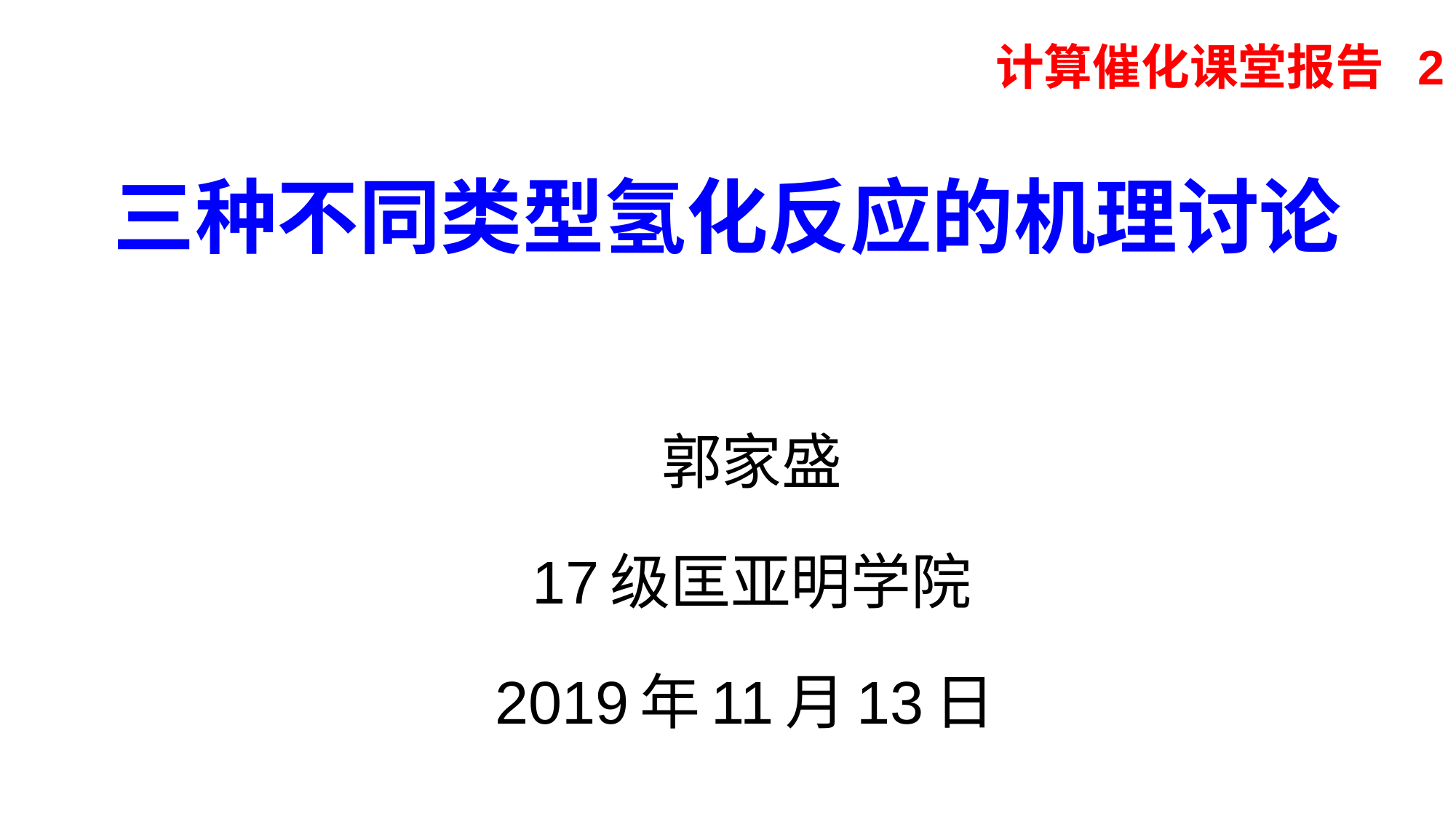

计算催化课堂报告  2
# 三种不同类型氢化反应的机理讨论
郭家盛
17级匡亚明学院
2019年11月13日